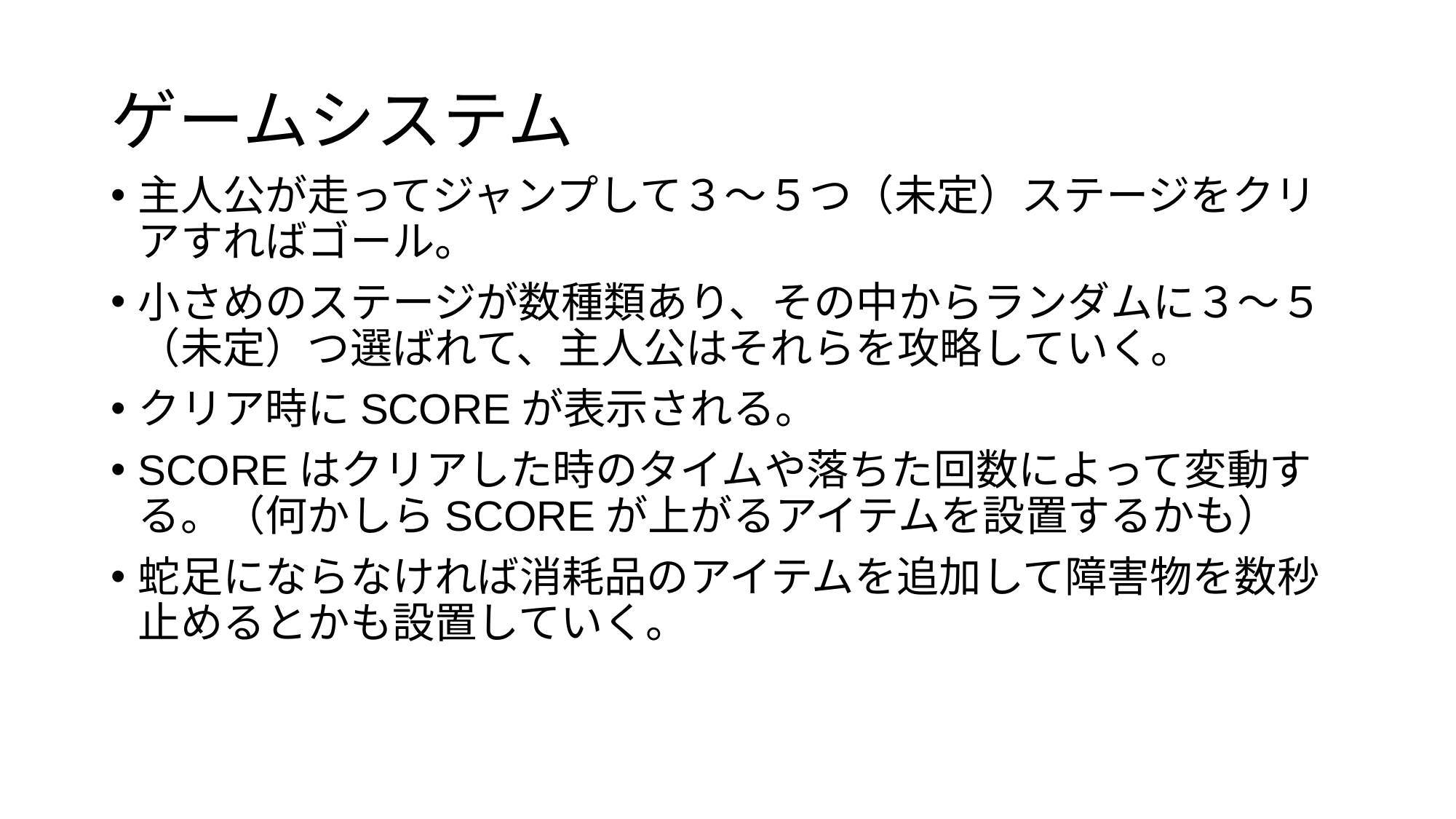

# ゲームシステム
主人公が走ってジャンプして３～５つ（未定）ステージをクリアすればゴール。
小さめのステージが数種類あり、その中からランダムに３～５（未定）つ選ばれて、主人公はそれらを攻略していく。
クリア時にSCOREが表示される。
SCOREはクリアした時のタイムや落ちた回数によって変動する。（何かしらSCOREが上がるアイテムを設置するかも）
蛇足にならなければ消耗品のアイテムを追加して障害物を数秒止めるとかも設置していく。